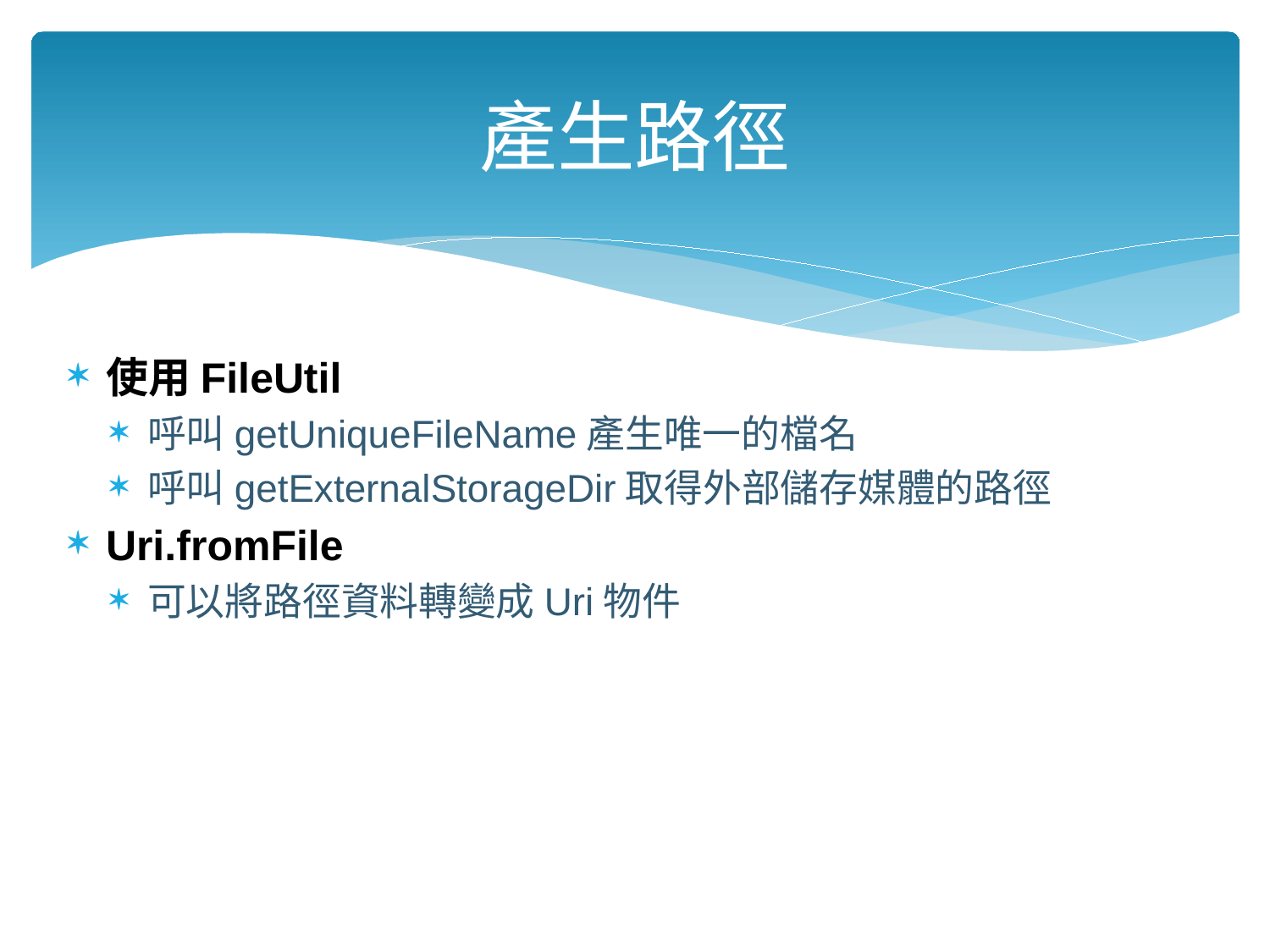

# 產生路徑
使用FileUtil
呼叫getUniqueFileName產生唯一的檔名
呼叫getExternalStorageDir取得外部儲存媒體的路徑
Uri.fromFile
可以將路徑資料轉變成Uri物件